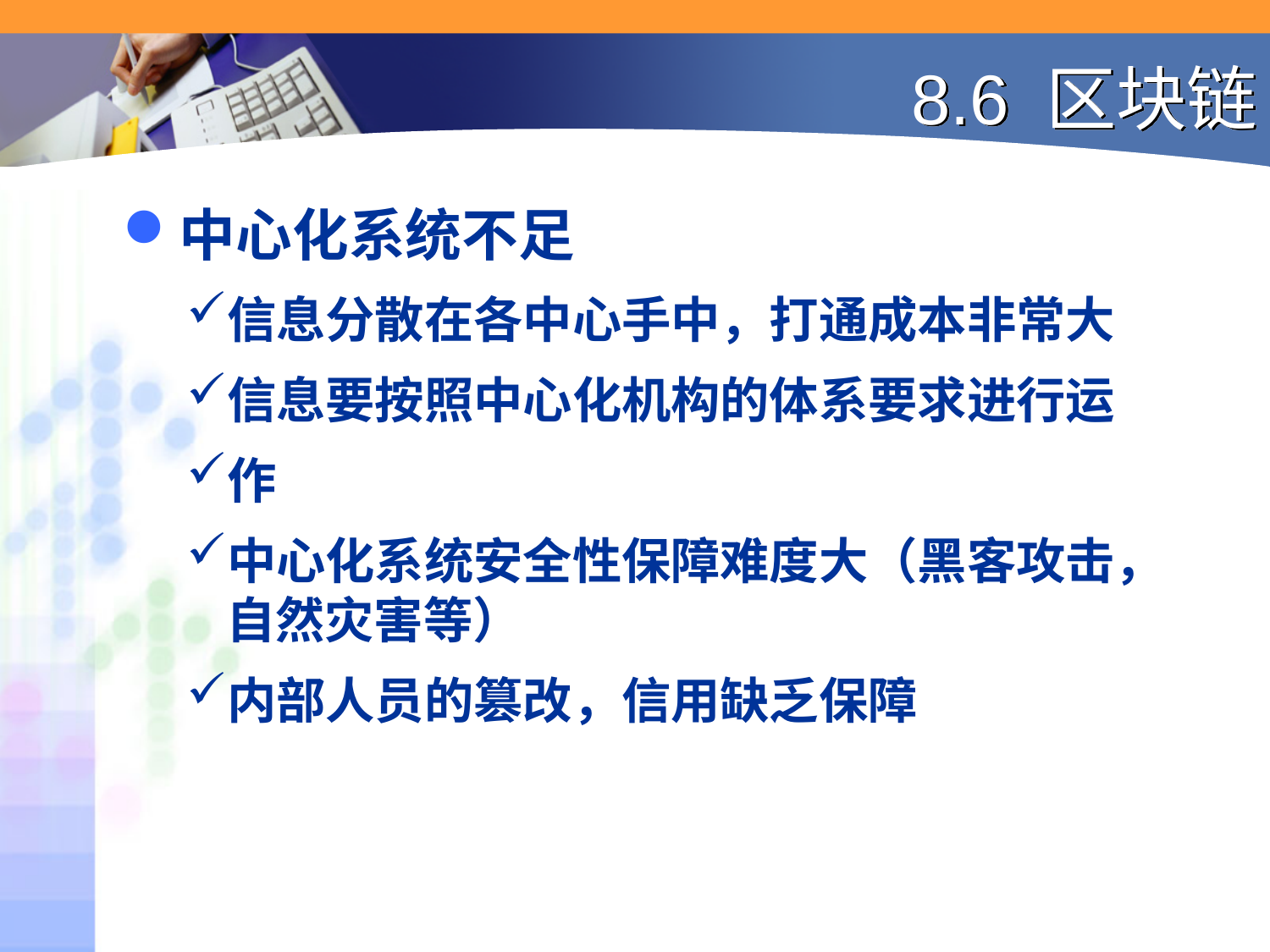

# 8.6 区块链
中心化系统不足
信息分散在各中心手中，打通成本非常大
信息要按照中心化机构的体系要求进行运
作
中心化系统安全性保障难度大（黑客攻击，自然灾害等）
内部人员的篡改，信用缺乏保障